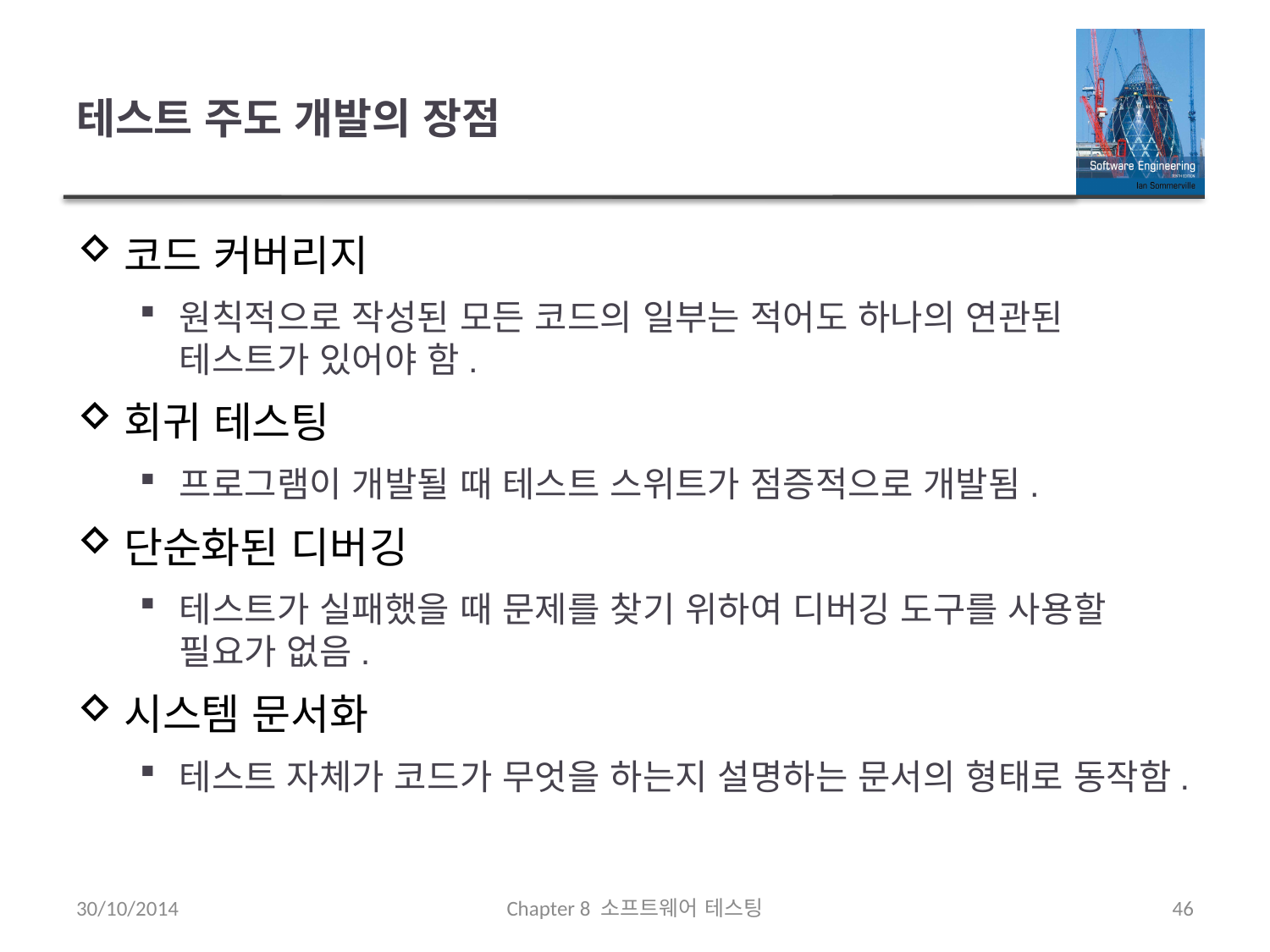

# 테스트 주도 개발의 장점
코드 커버리지
원칙적으로 작성된 모든 코드의 일부는 적어도 하나의 연관된 테스트가 있어야 함.
회귀 테스팅
프로그램이 개발될 때 테스트 스위트가 점증적으로 개발됨.
단순화된 디버깅
테스트가 실패했을 때 문제를 찾기 위하여 디버깅 도구를 사용할 필요가 없음.
시스템 문서화
테스트 자체가 코드가 무엇을 하는지 설명하는 문서의 형태로 동작함.

30/10/2014
Chapter 8 소프트웨어 테스팅
46